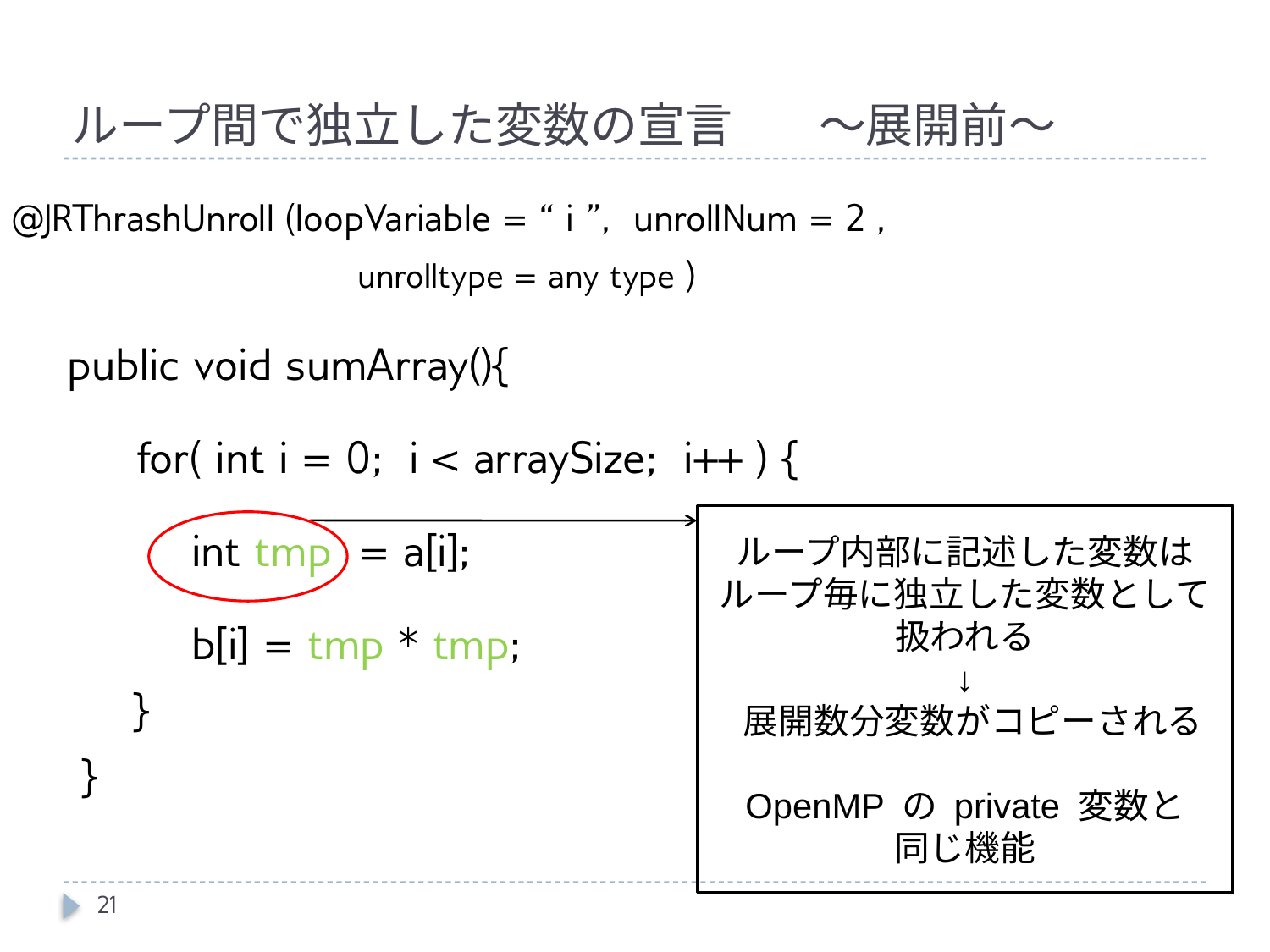

# ループ間で独立した変数の宣言  	～展開前～

@JRThrashUnroll (loopVariable = “ i ”,  unrollNum = 2 ,
			     unrolltype = any type )

    public void sumArray(){

         for( int i = 0;  i < arraySize;  i++ ) {

             int tmp  = a[i];

             b[i] = tmp * tmp;
	      }
     }
ループ内部に記述した変数は
ループ毎に独立した変数として
扱われる
↓
 展開数分変数がコピーされる

OpenMP の private 変数と
同じ機能

21